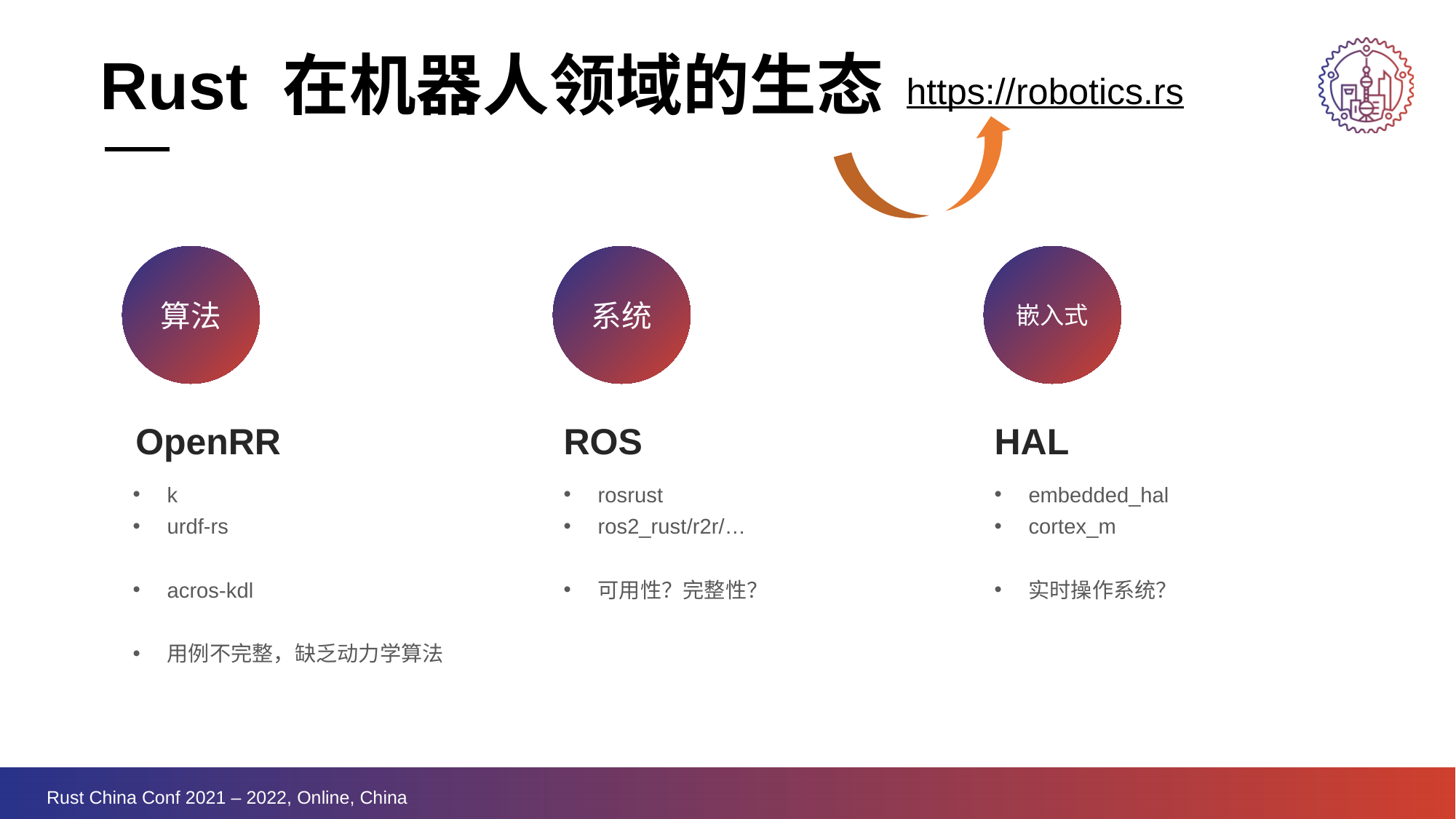

Rust 在机器人领域的生态
https://robotics.rs

算法
OpenRR
k
urdf-rs

acros-kdl

用例不完整，缺乏动力学算法
系统
ROS
rosrust
ros2_rust/r2r/…

可用性？完整性？

嵌入式
HAL
embedded_hal
cortex_m

实时操作系统？